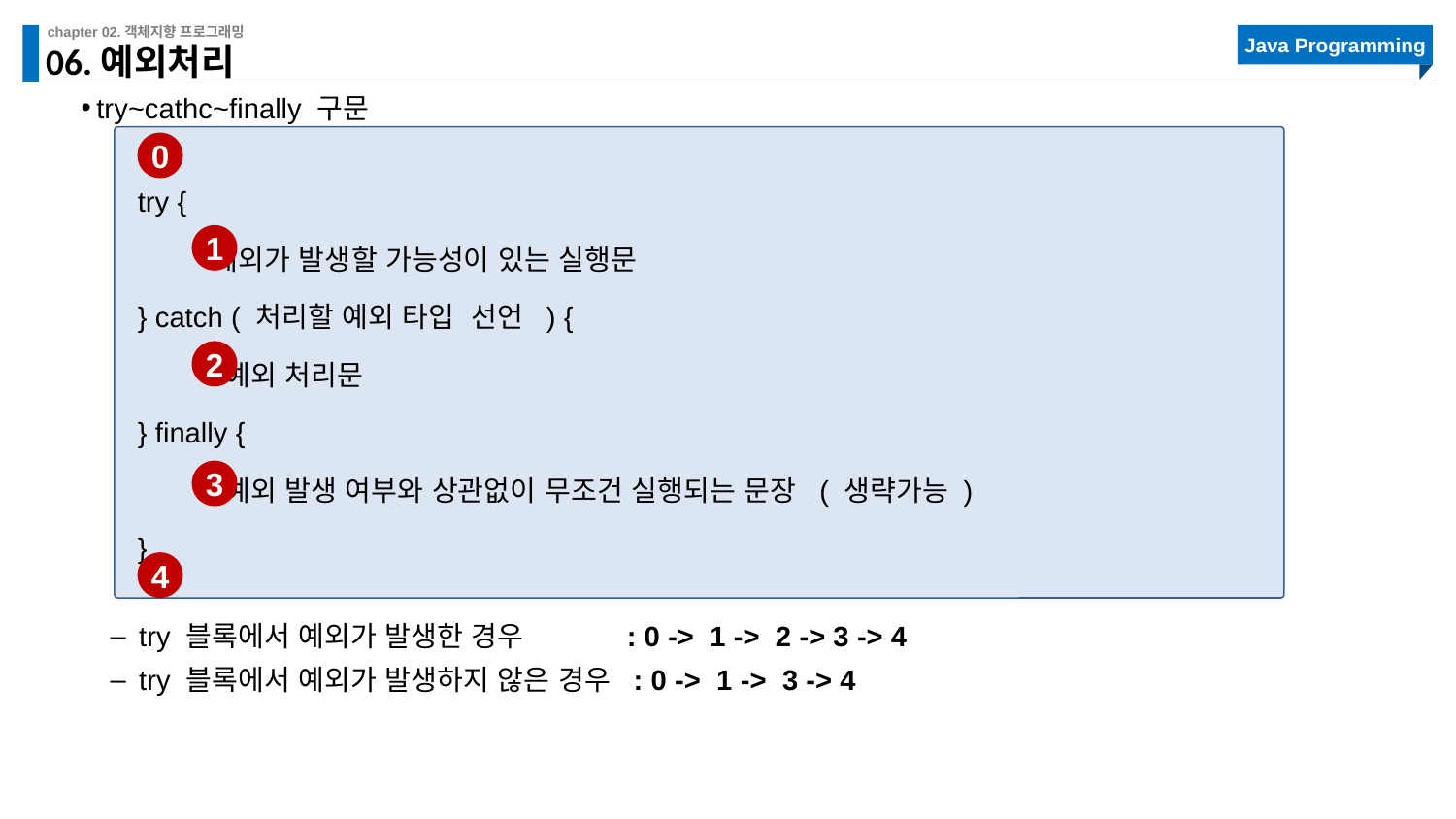

# 06.예외처리
try~cathc~finally 구문

try 블록에서 예외가 발생한 경우            : 0 ->  1 ->  2 -> 3 -> 4
try 블록에서 예외가 발생하지 않은 경우  : 0 ->  1 ->  3 -> 4

 try {
            예외가 발생할 가능성이 있는 실행문
 } catch ( 처리할 예외 타입  선언  ) {
           예외 처리문
 } finally {
           예외 발생 여부와 상관없이 무조건 실행되는 문장  ( 생략가능 )
 }
0
1
2
3
4